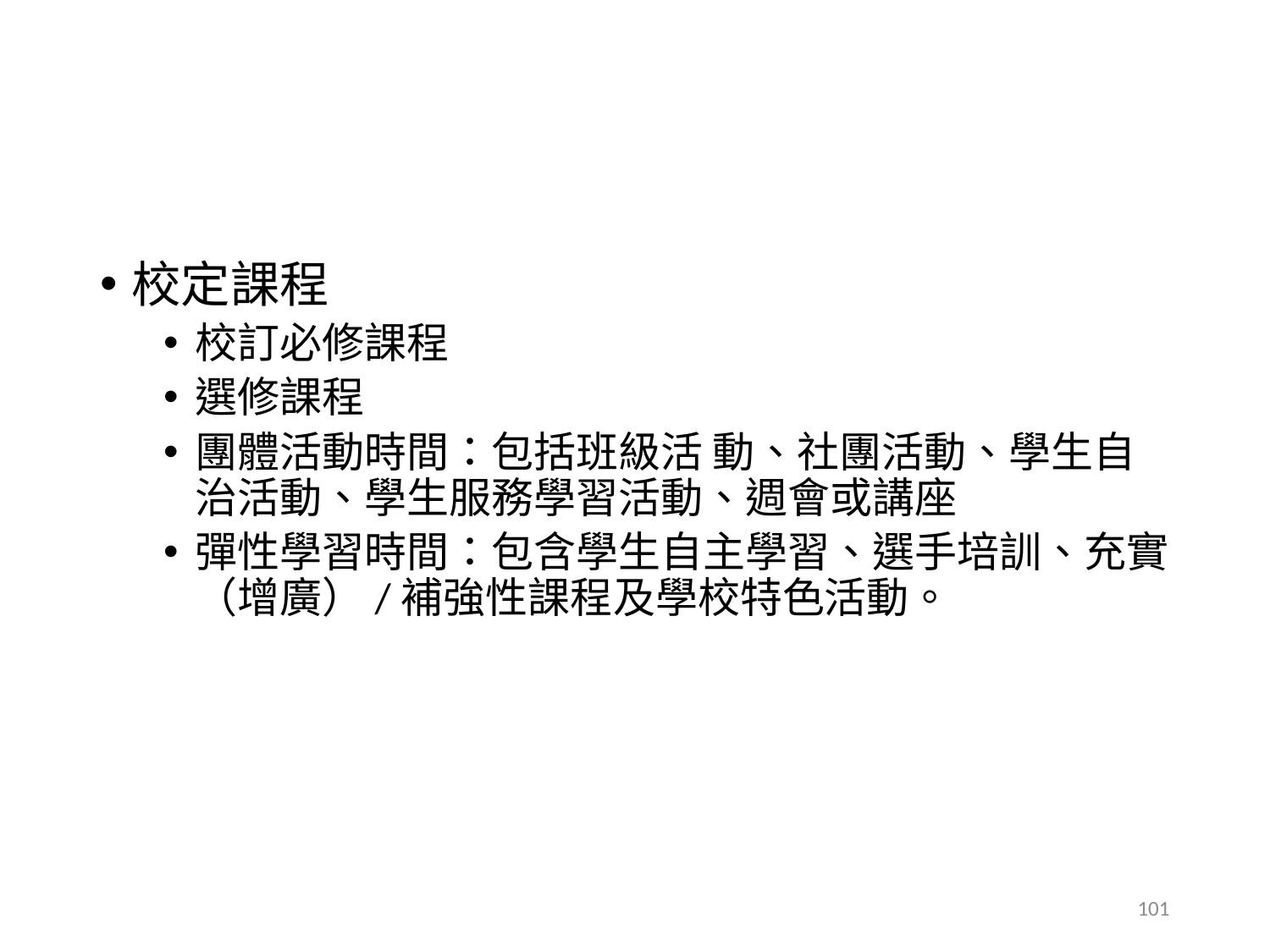

#
校定課程
校訂必修課程
選修課程
團體活動時間：包括班級活 動、社團活動、學生自治活動、學生服務學習活動、週會或講座
彈性學習時間：包含學生自主學習、選手培訓、充實（增廣）/補強性課程及學校特色活動。

101